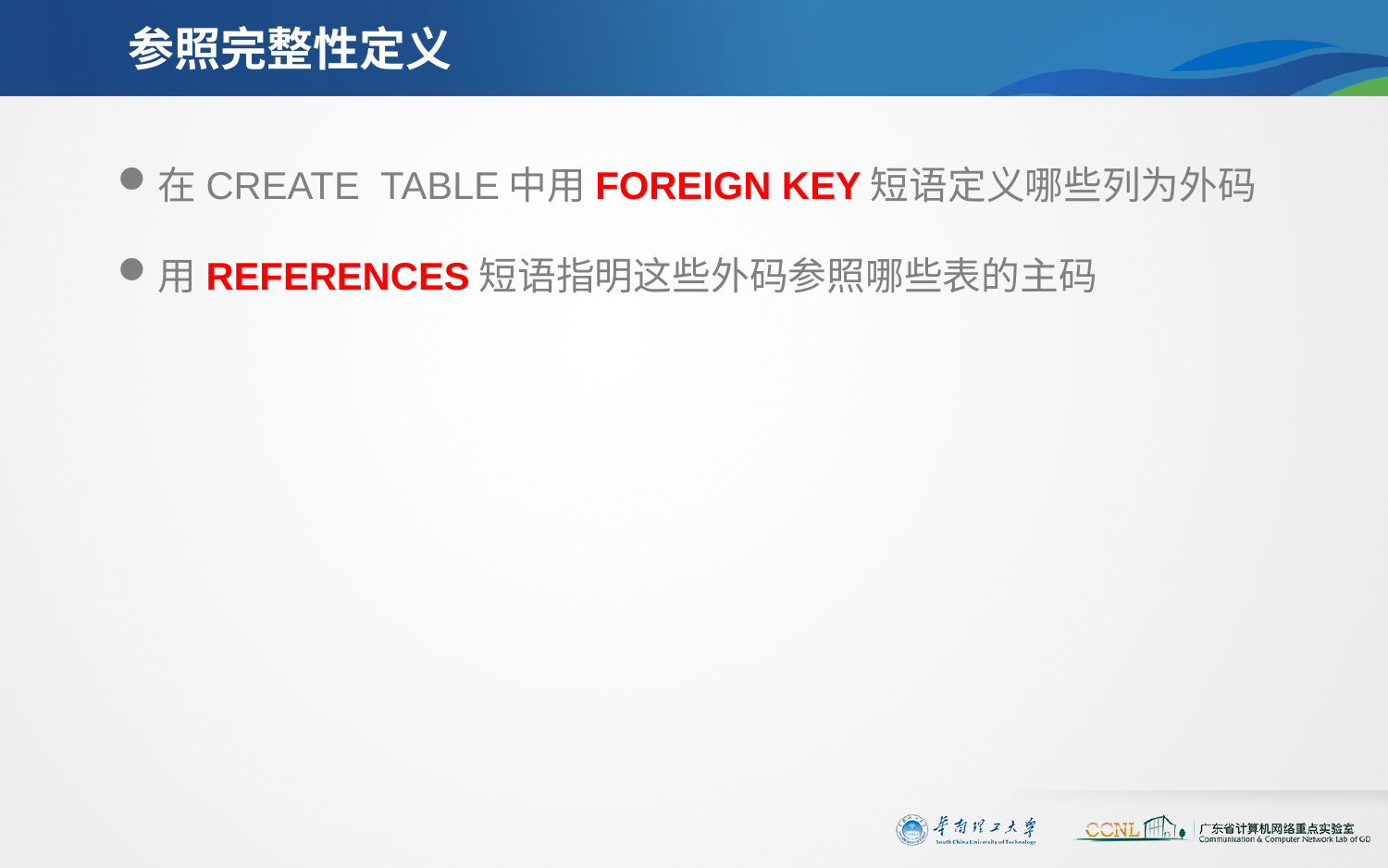

# 参照完整性定义
在CREATE  TABLE中用FOREIGN KEY短语定义哪些列为外码
用REFERENCES短语指明这些外码参照哪些表的主码